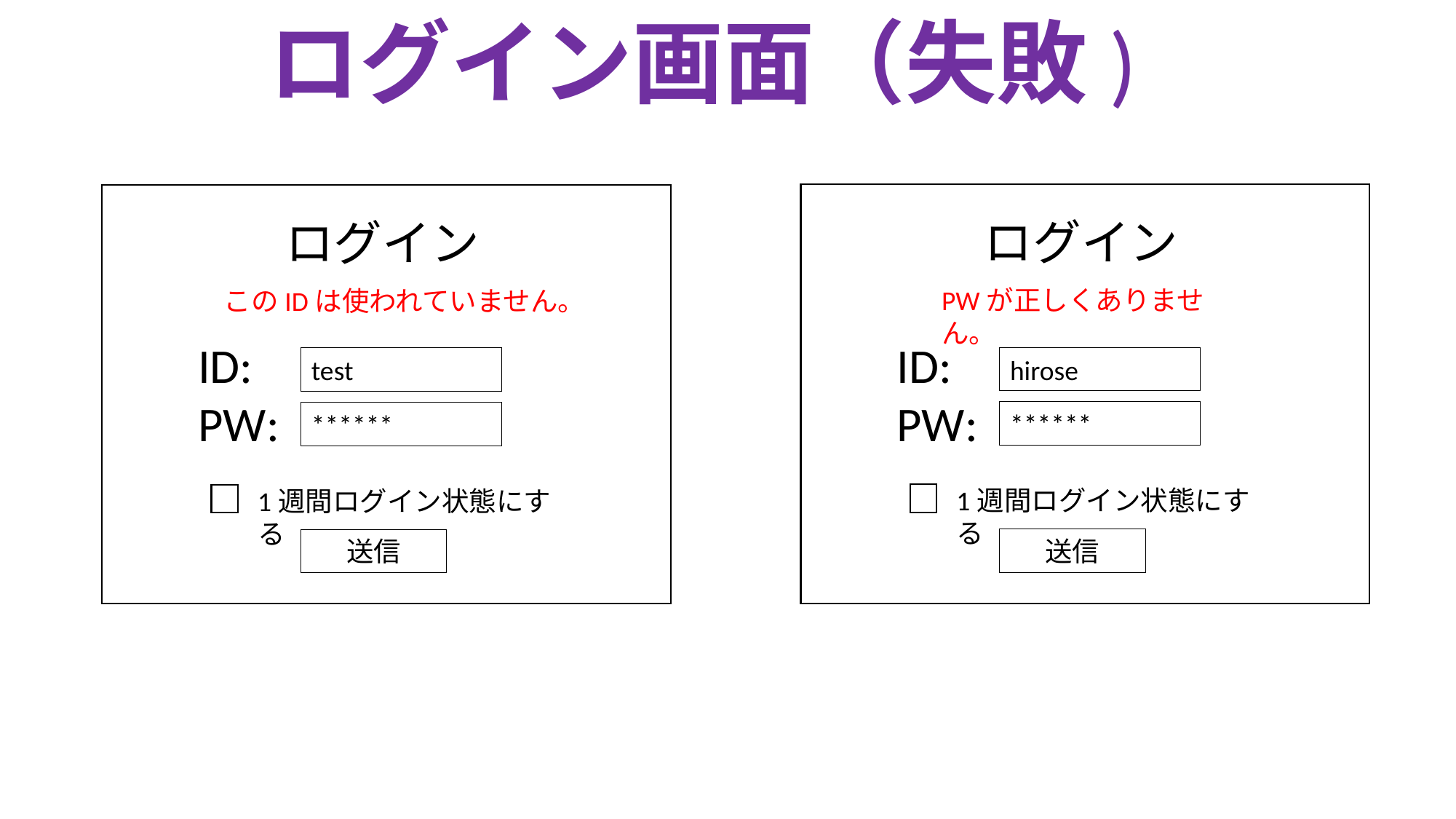

ログイン画面（失敗)

ログイン
ログイン
PWが正しくありません。
このIDは使われていません。
ID:
PW:
ID:
PW:
hirose
test
******
******
1週間ログイン状態にする
1週間ログイン状態にする

送信
送信